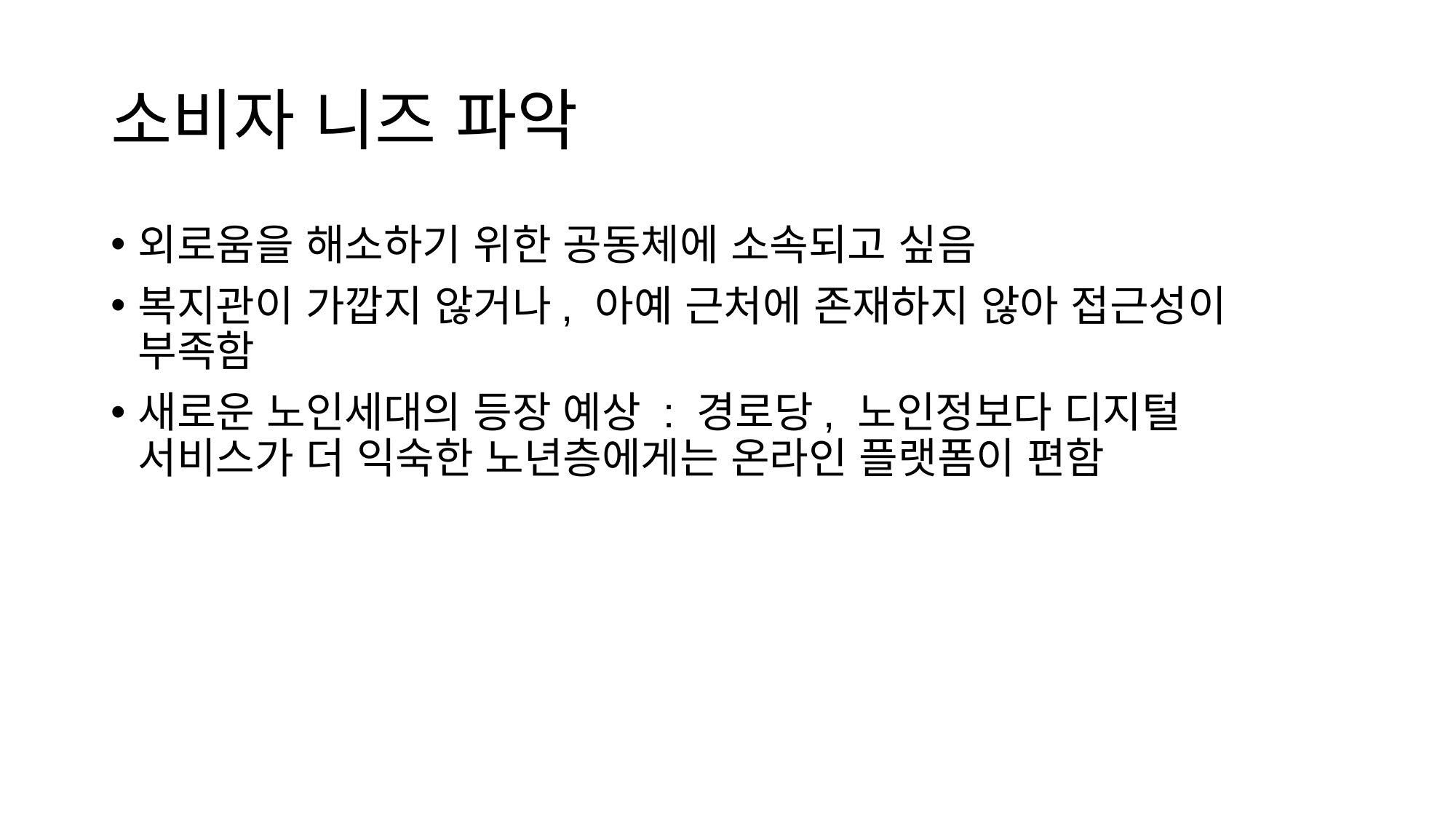

# 소비자 니즈 파악
외로움을 해소하기 위한 공동체에 소속되고 싶음
복지관이 가깝지 않거나, 아예 근처에 존재하지 않아 접근성이 부족함
새로운 노인세대의 등장 예상 : 경로당, 노인정보다 디지털 서비스가 더 익숙한 노년층에게는 온라인 플랫폼이 편함